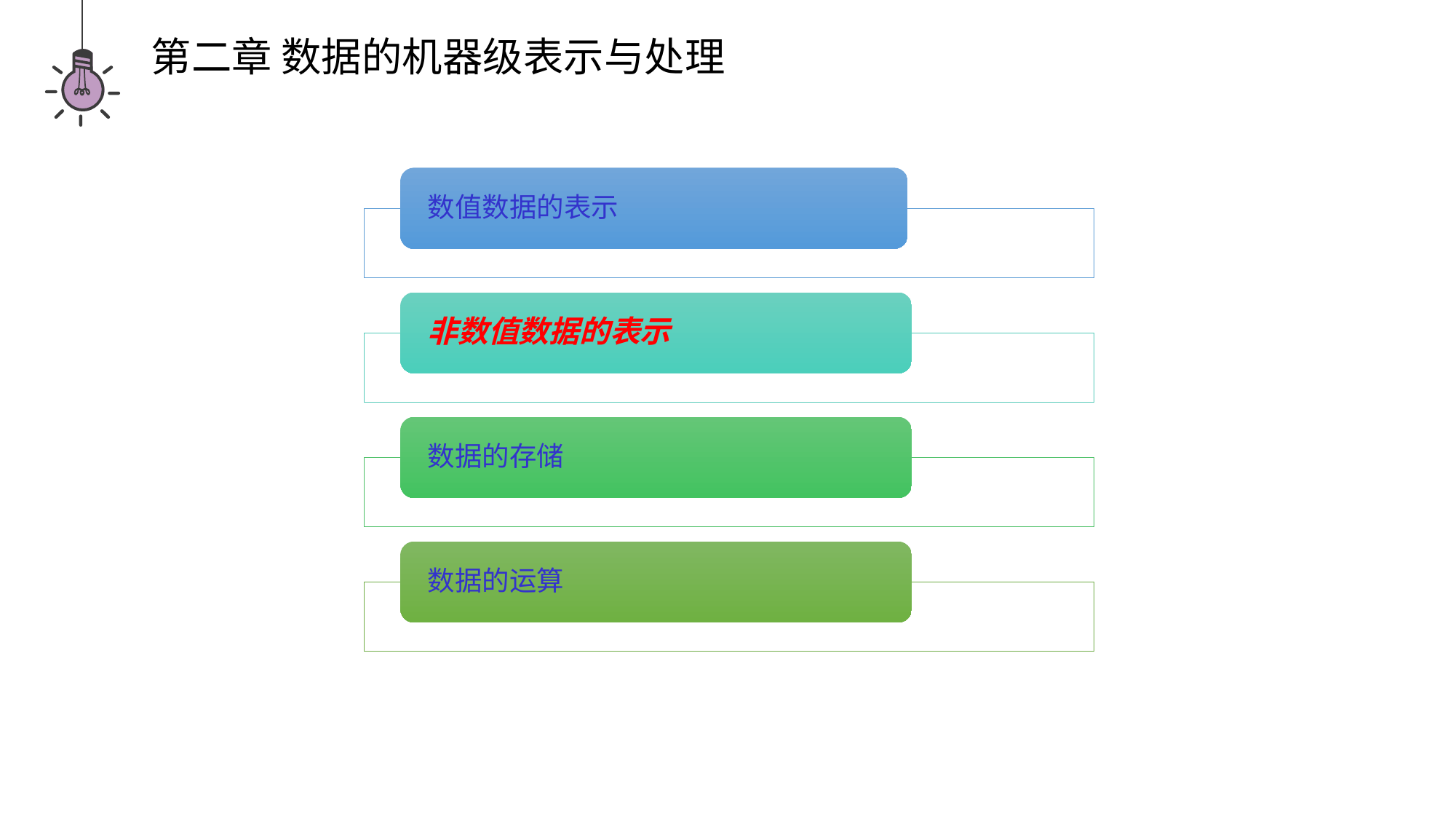

# 第二章 数据的机器级表示与处理
数值数据的表示
非数值数据的表示
数据的存储
数据的运算